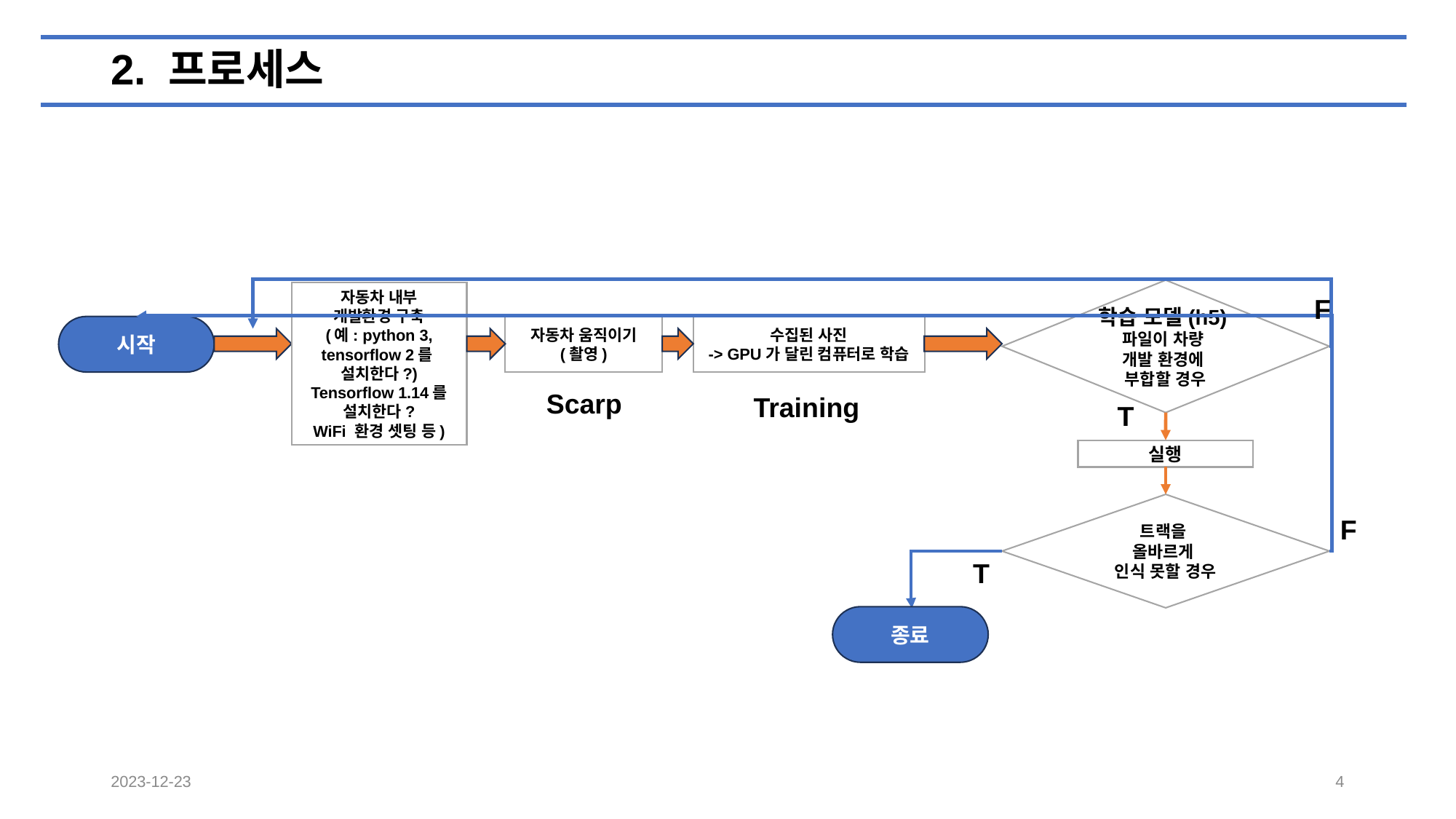

# 2. 프로세스
학습 모델(h5)
파일이 차량
개발 환경에
부합할 경우
자동차 내부
개발환경 구축
(예: python 3, tensorflow 2를
설치한다?)
Tensorflow 1.14를
설치한다?
WiFi 환경 셋팅 등)
F
시작
자동차 움직이기
(촬영)
수집된 사진
-> GPU가 달린 컴퓨터로 학습

Scarp
Training
T
실행
트랙을
올바르게
인식 못할 경우
F
T
종료
2023-12-23
4